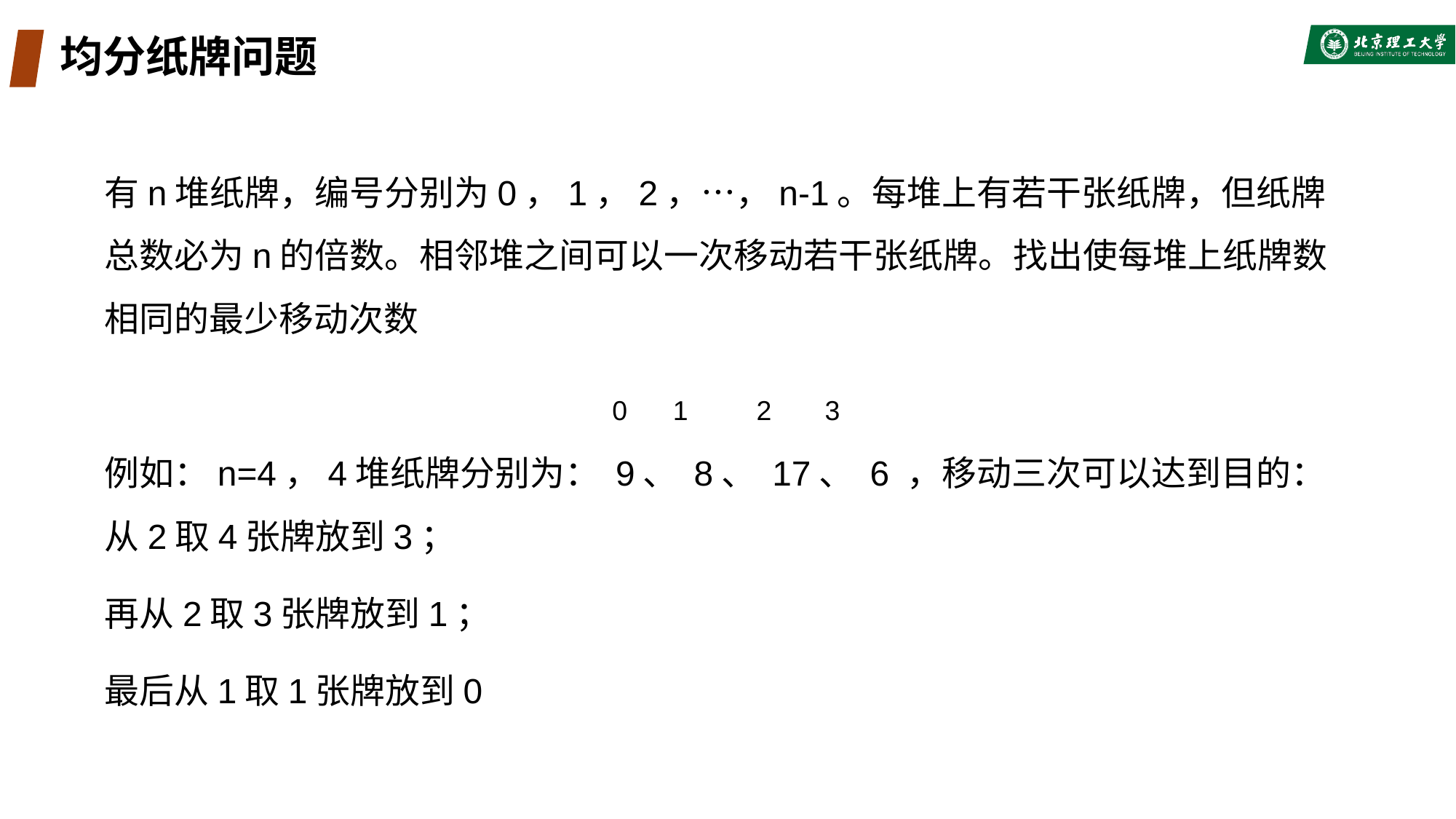

# 均分纸牌问题
有n堆纸牌，编号分别为0，1，2，…，n-1。每堆上有若干张纸牌，但纸牌总数必为n的倍数。相邻堆之间可以一次移动若干张纸牌。找出使每堆上纸牌数相同的最少移动次数

例如：n=4，4堆纸牌分别为： 9、 8、 17、 6 ，移动三次可以达到目的：从2取4张牌放到3；
再从2取3张牌放到1；
最后从1取1张牌放到0
0      1         2       3